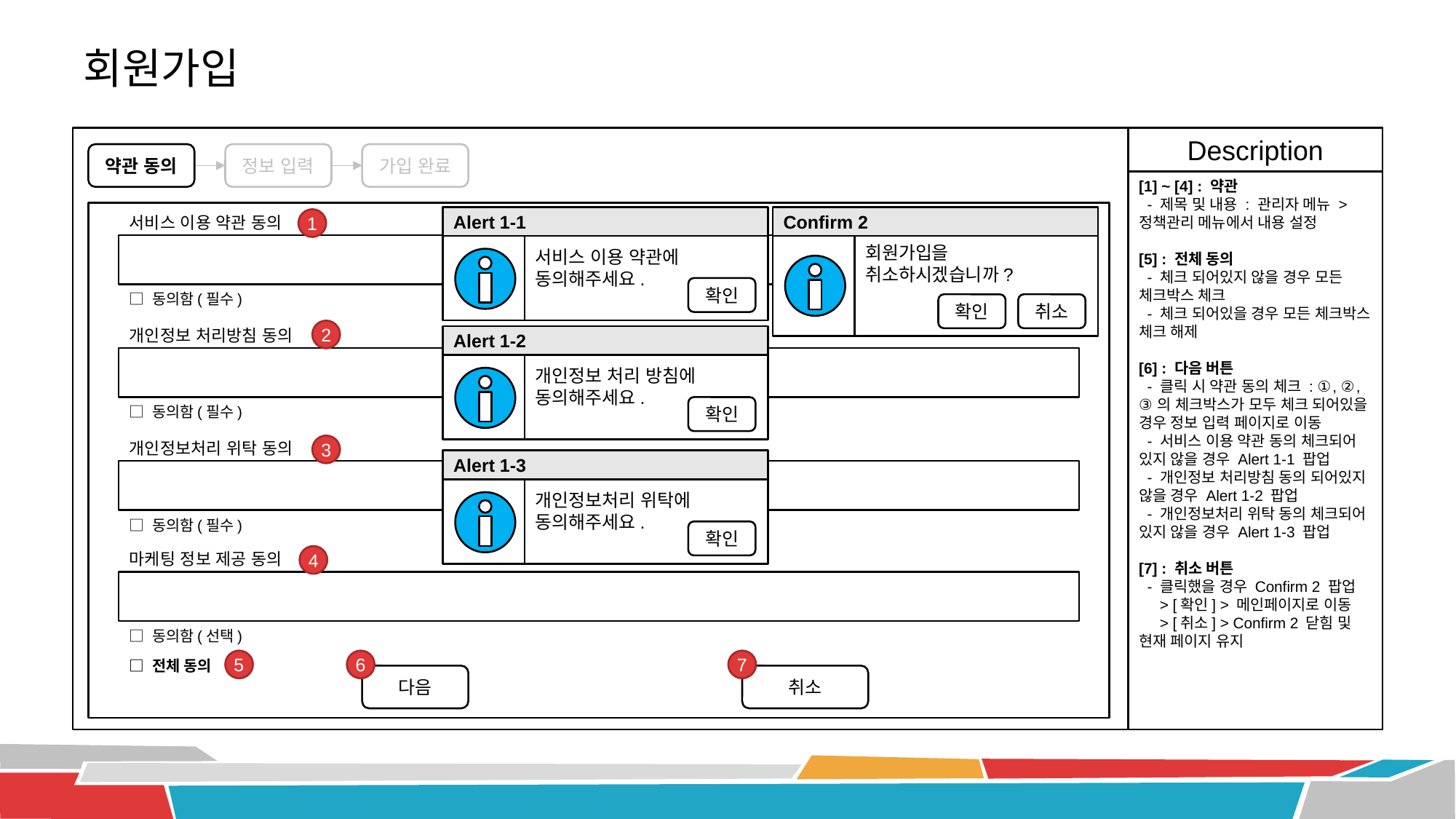

# 회원가입

Description
약관 동의
정보 입력
가입 완료
[1] ~ [4] : 약관
  - 제목 및 내용 : 관리자 메뉴 > 정책관리 메뉴에서 내용 설정

[5] : 전체 동의
  - 체크 되어있지 않을 경우 모든 체크박스 체크
  - 체크 되어있을 경우 모든 체크박스 체크 해제

[6] : 다음 버튼
  - 클릭 시 약관 동의 체크 : ①, ②, ③의 체크박스가 모두 체크 되어있을 경우 정보 입력 페이지로 이동
  - 서비스 이용 약관 동의 체크되어 있지 않을 경우 Alert 1-1 팝업
  - 개인정보 처리방침 동의 되어있지 않을 경우 Alert 1-2 팝업
  - 개인정보처리 위탁 동의 체크되어 있지 않을 경우 Alert 1-3 팝업

[7] : 취소 버튼
  - 클릭했을 경우 Confirm 2 팝업
     > [확인] > 메인페이지로 이동
     > [취소] > Confirm 2 닫힘 및 현재 페이지 유지

Alert 1-1

서비스 이용 약관에
동의해주세요.

확인
Confirm 2

회원가입을
취소하시겠습니까?

확인
취소
1
서비스 이용 약관 동의

□ 동의함(필수)
2
개인정보 처리방침 동의
Alert 1-2

개인정보 처리 방침에
동의해주세요.

확인

□ 동의함(필수)
개인정보처리 위탁 동의
3
Alert 1-3

개인정보처리 위탁에
동의해주세요.

확인

□ 동의함(필수)
마케팅 정보 제공 동의
4

□ 동의함(선택)
□ 전체 동의
5
6
7
다음
취소